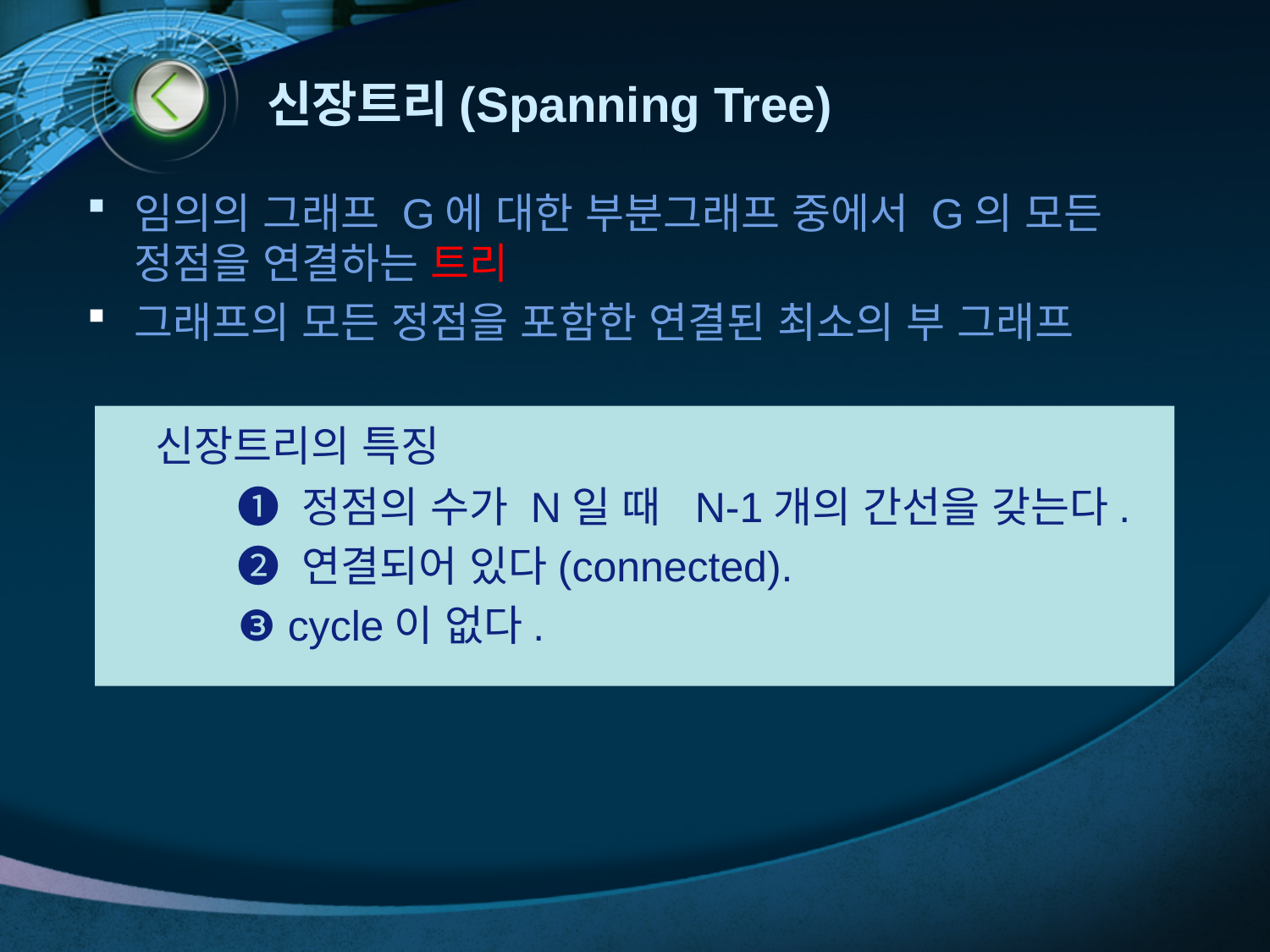

# 신장트리(Spanning Tree)
임의의 그래프 G에 대한 부분그래프 중에서 G의 모든 정점을 연결하는 트리
그래프의 모든 정점을 포함한 연결된 최소의 부 그래프

	신장트리의 특징
           ❶ 정점의 수가 N일 때  N-1개의 간선을 갖는다.
           ❷ 연결되어 있다(connected).
           ❸ cycle이 없다.